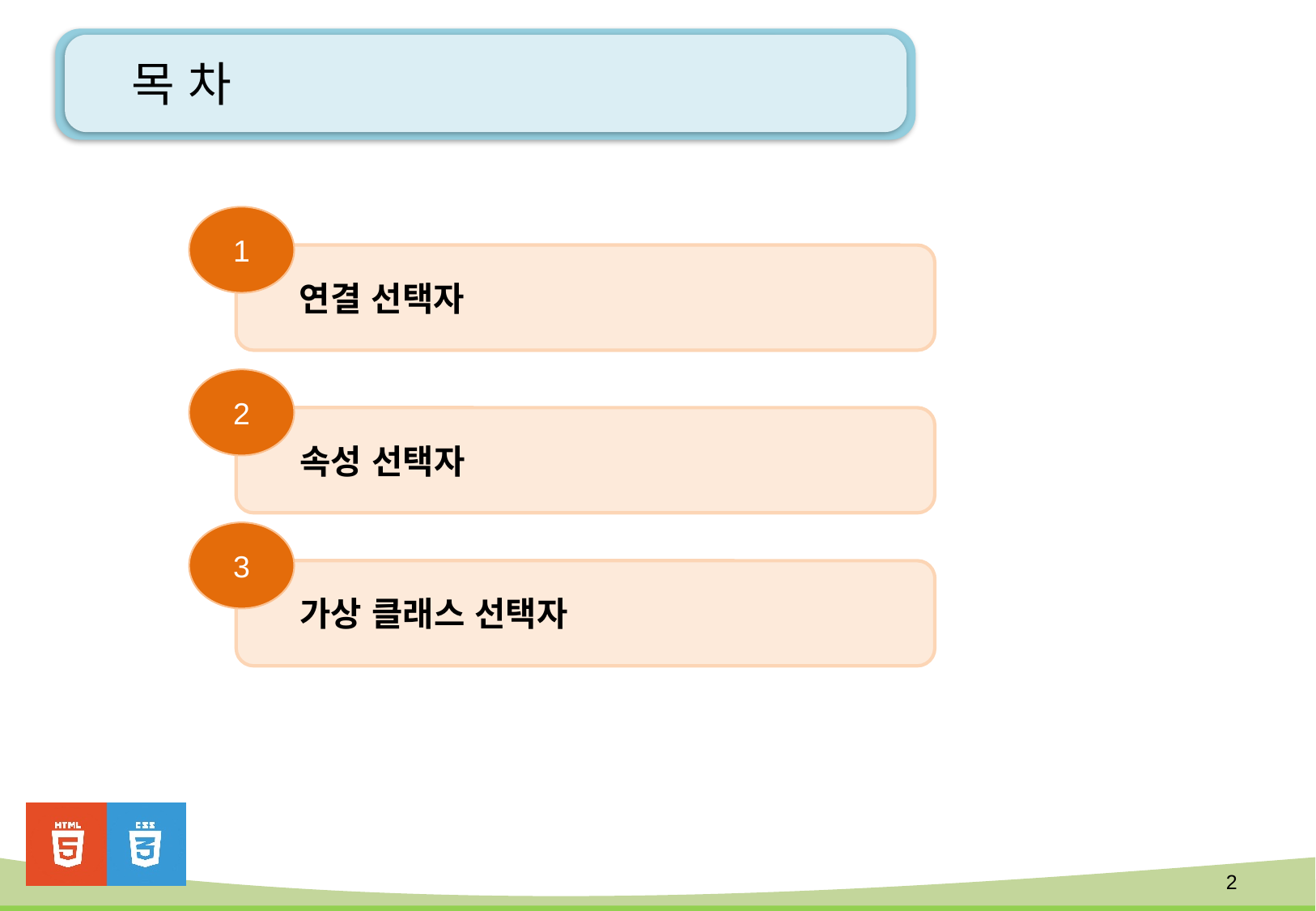

# 목 차
1
    연결 선택자
2
     속성 선택자
3
     가상 클래스 선택자
2